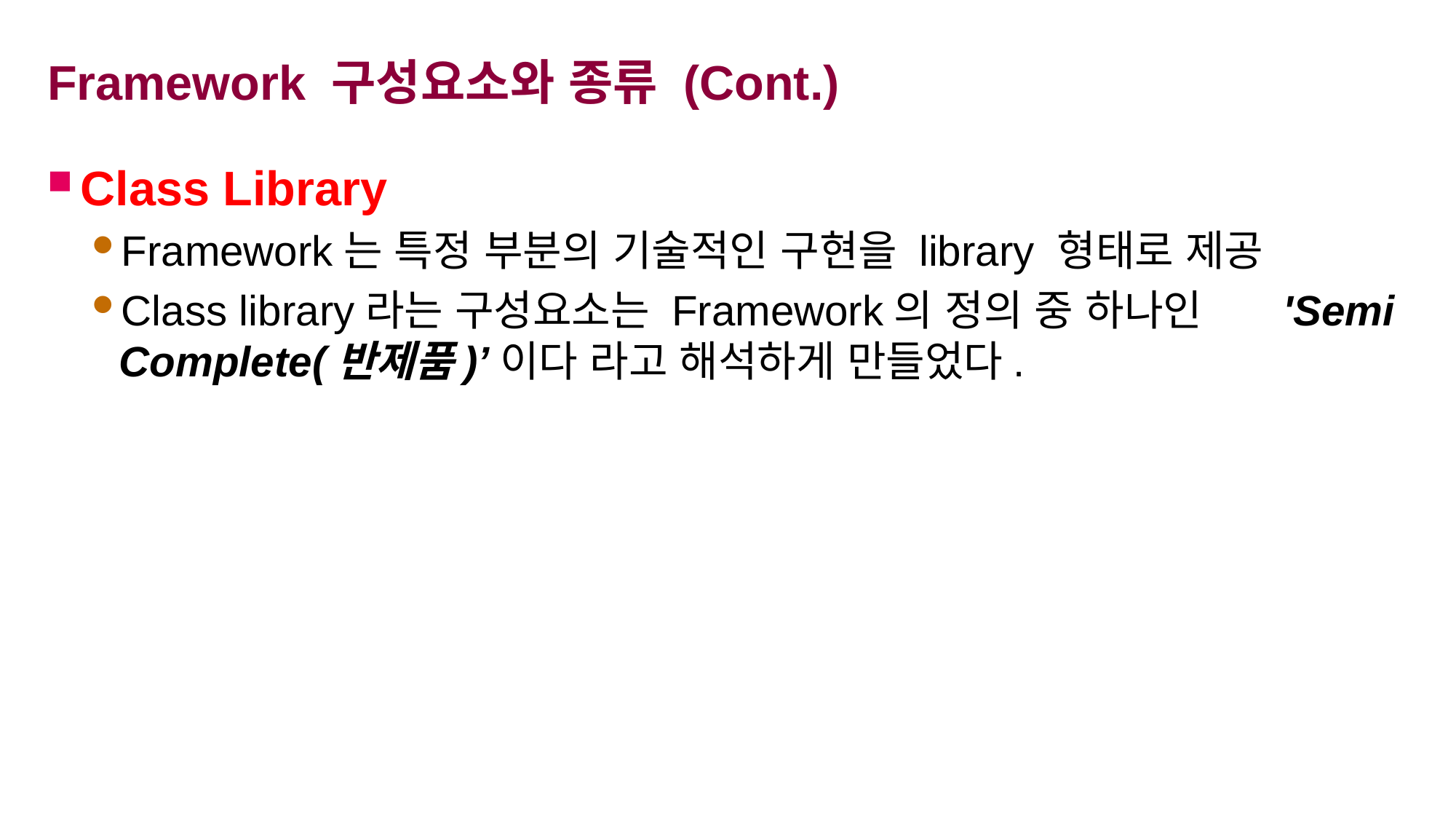

# Framework 구성요소와 종류 (Cont.)
Class Library
Framework는 특정 부분의 기술적인 구현을 library 형태로 제공
Class library라는 구성요소는 Framework의 정의 중 하나인      'Semi Complete(반제품)’이다 라고 해석하게 만들었다.